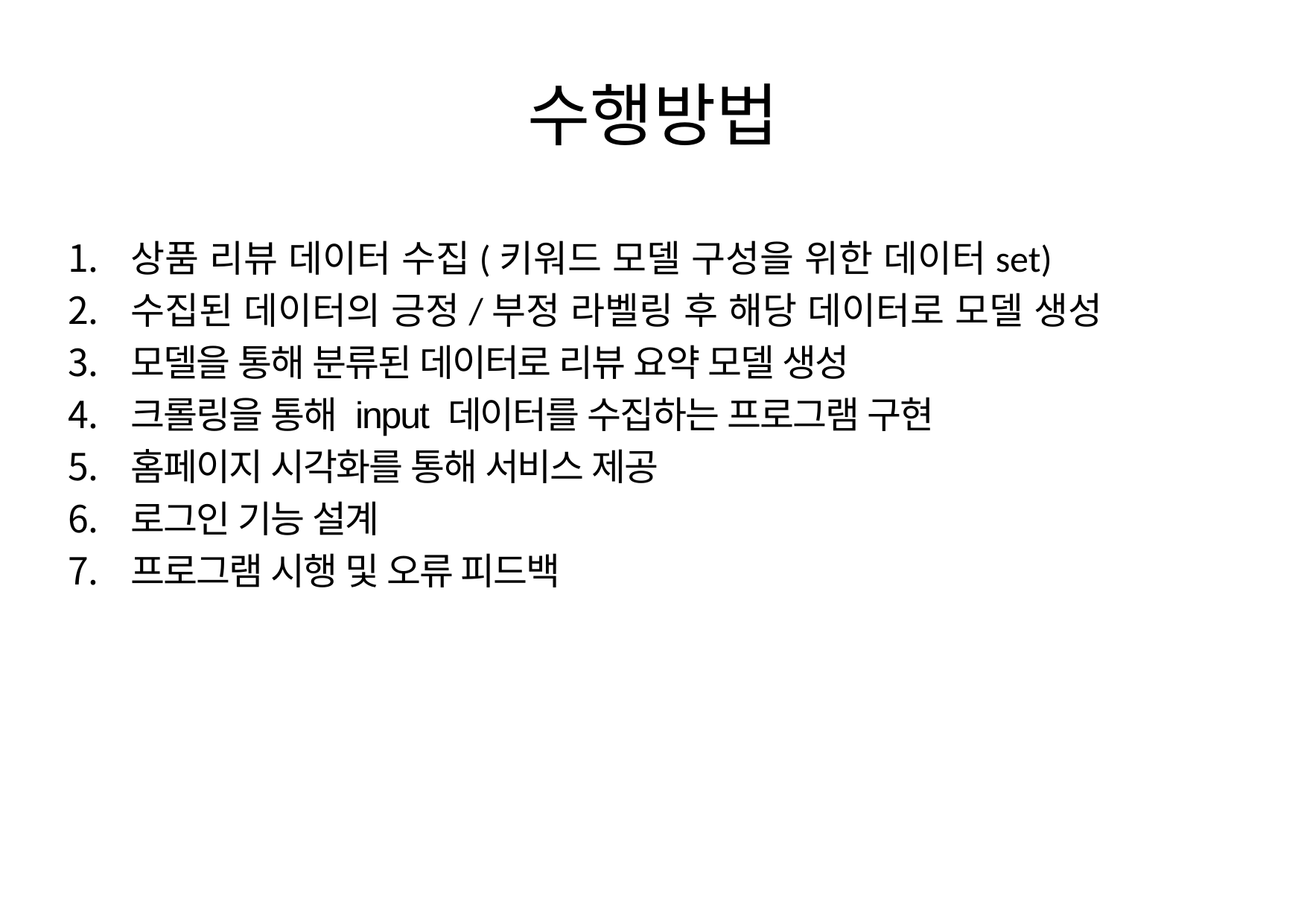

# 수행방법
상품 리뷰 데이터 수집(키워드 모델 구성을 위한 데이터set)
수집된 데이터의 긍정/부정 라벨링 후 해당 데이터로 모델 생성
모델을 통해 분류된 데이터로 리뷰 요약 모델 생성
크롤링을 통해 input 데이터를 수집하는 프로그램 구현
홈페이지 시각화를 통해 서비스 제공
로그인 기능 설계
프로그램 시행 및 오류 피드백